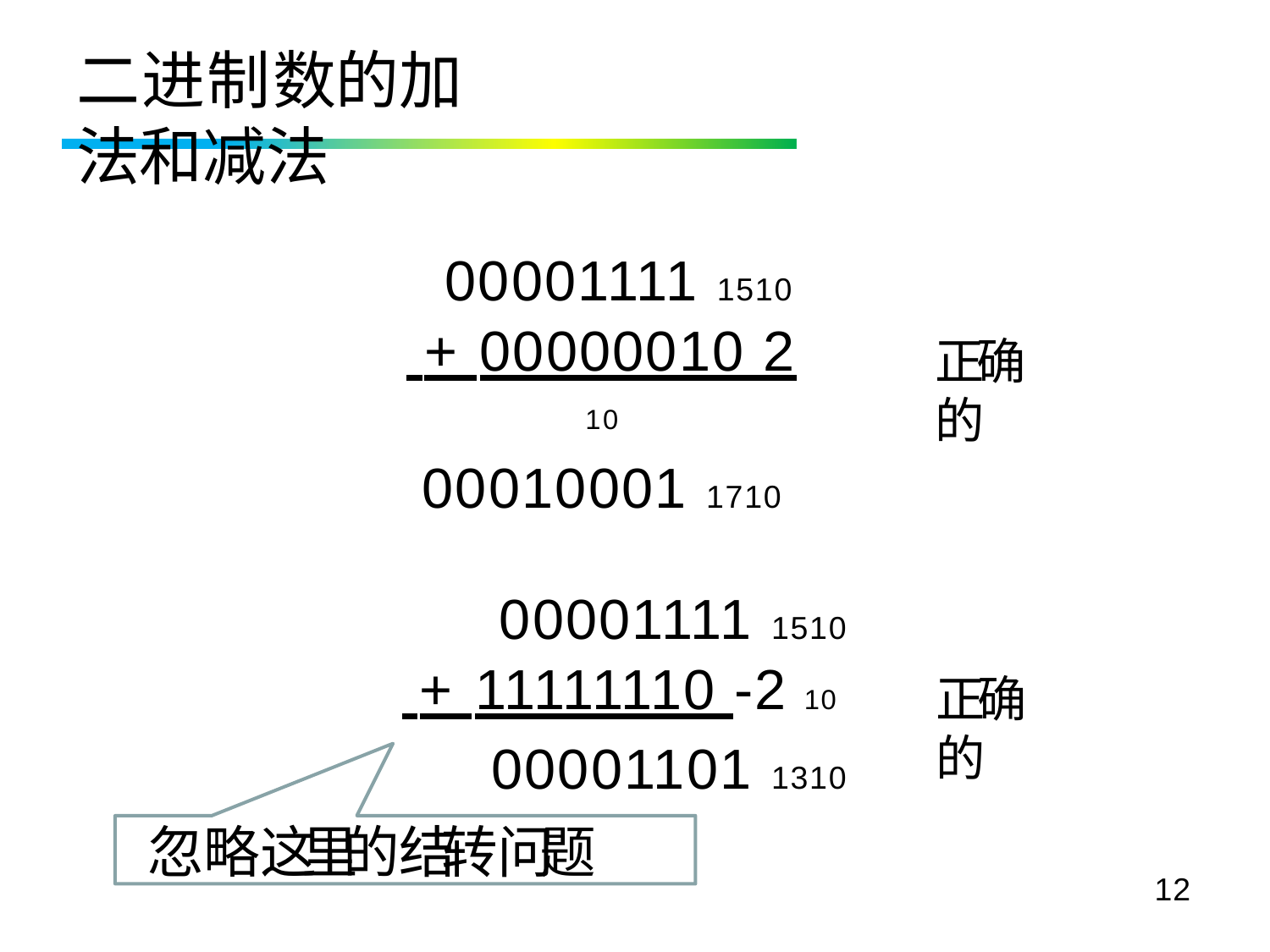

# 二进制数的加法和减法
00001111 1510
 + 00000010 2 10
00010001 1710
正确的
00001111 1510
 + 11111110 -2 10
00001101 1310
忽略这里的结转问题
正确的

12